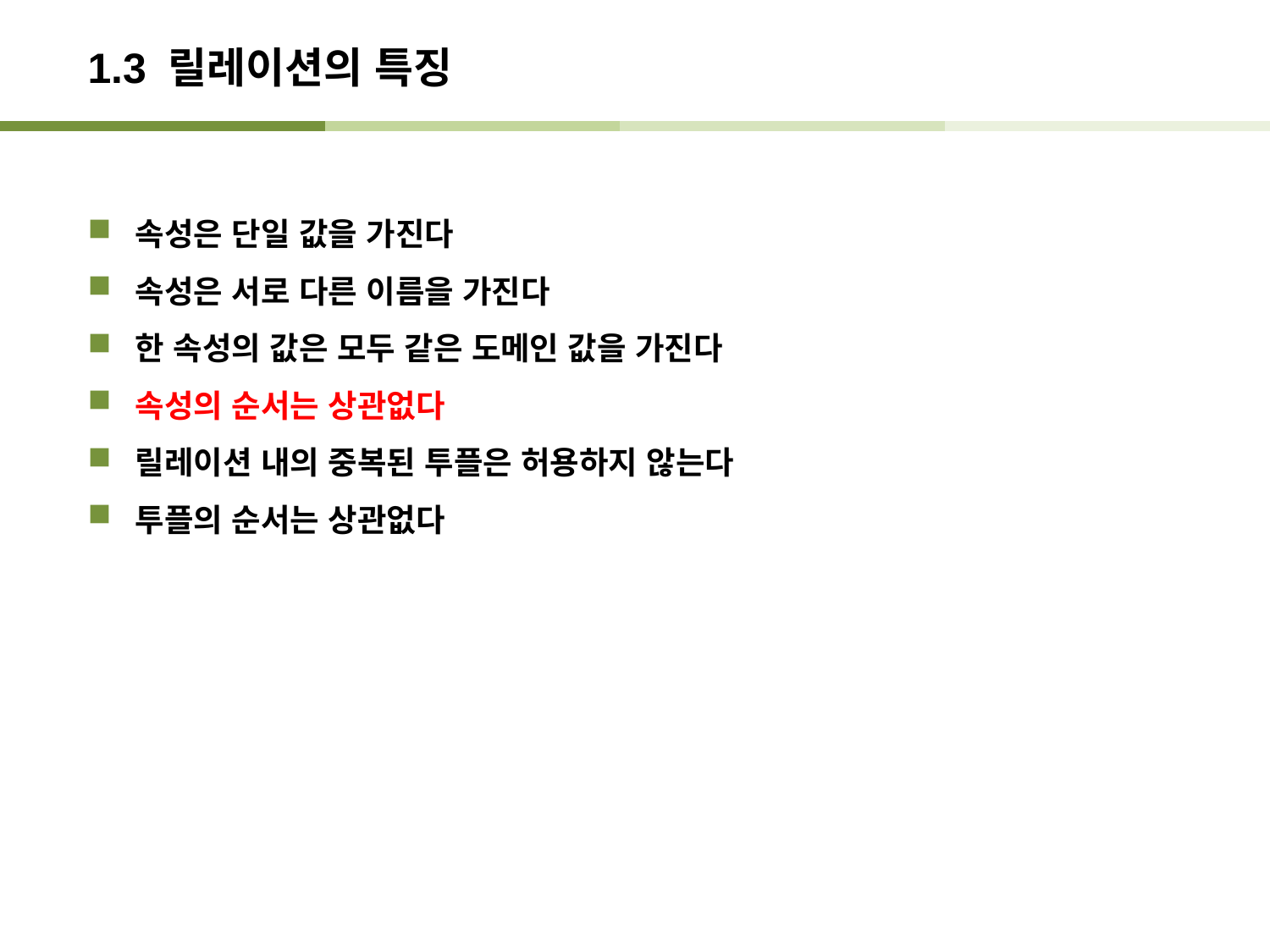

# 1.3 릴레이션의 특징

속성은 단일 값을 가진다
속성은 서로 다른 이름을 가진다
한 속성의 값은 모두 같은 도메인 값을 가진다
속성의 순서는 상관없다
릴레이션 내의 중복된 투플은 허용하지 않는다
투플의 순서는 상관없다